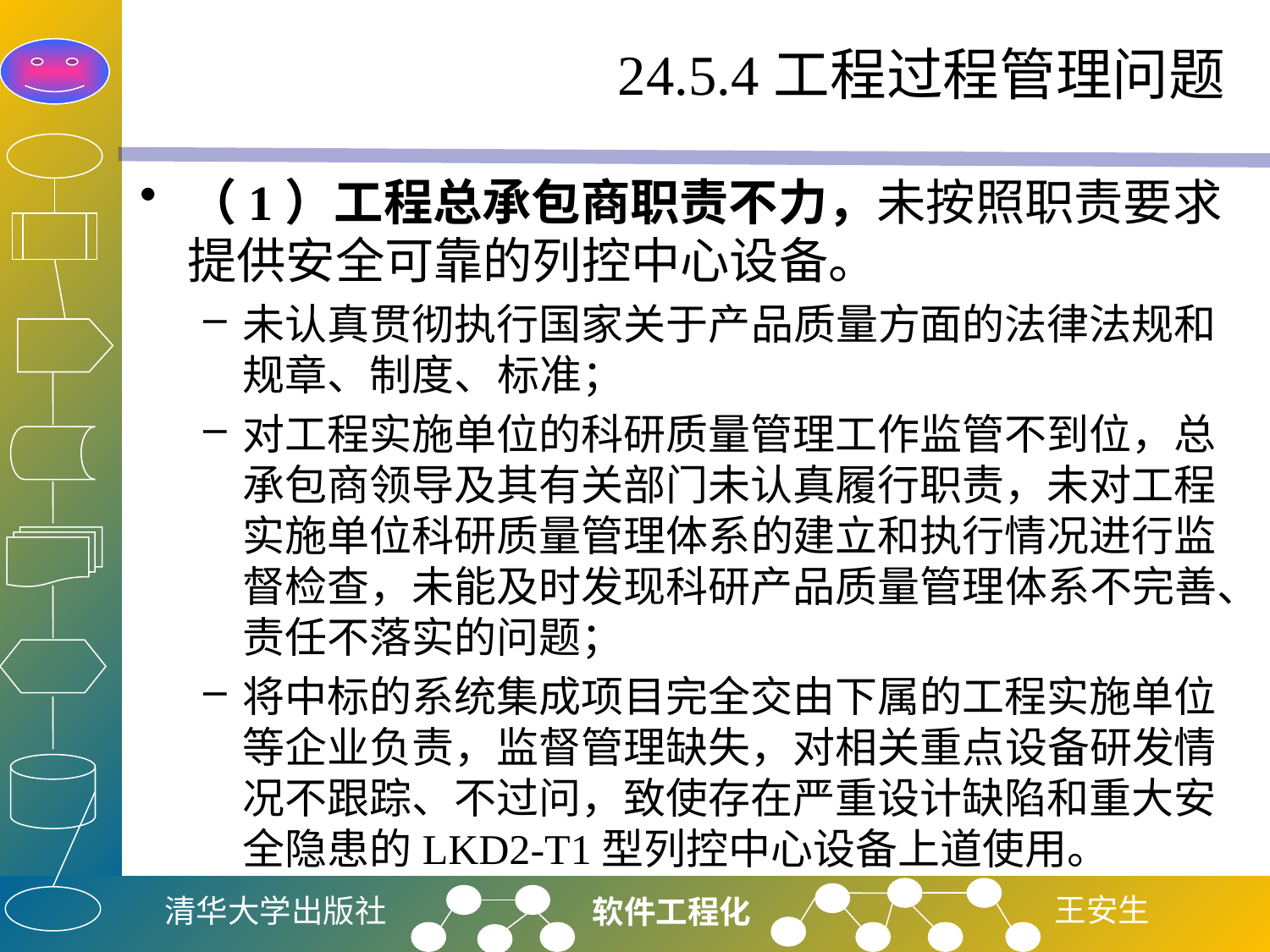

# 24.5.4工程过程管理问题
（1）工程总承包商职责不力，未按照职责要求提供安全可靠的列控中心设备。
未认真贯彻执行国家关于产品质量方面的法律法规和规章、制度、标准；
对工程实施单位的科研质量管理工作监管不到位，总承包商领导及其有关部门未认真履行职责，未对工程实施单位科研质量管理体系的建立和执行情况进行监督检查，未能及时发现科研产品质量管理体系不完善、责任不落实的问题；
将中标的系统集成项目完全交由下属的工程实施单位等企业负责，监督管理缺失，对相关重点设备研发情况不跟踪、不过问，致使存在严重设计缺陷和重大安全隐患的LKD2-T1型列控中心设备上道使用。